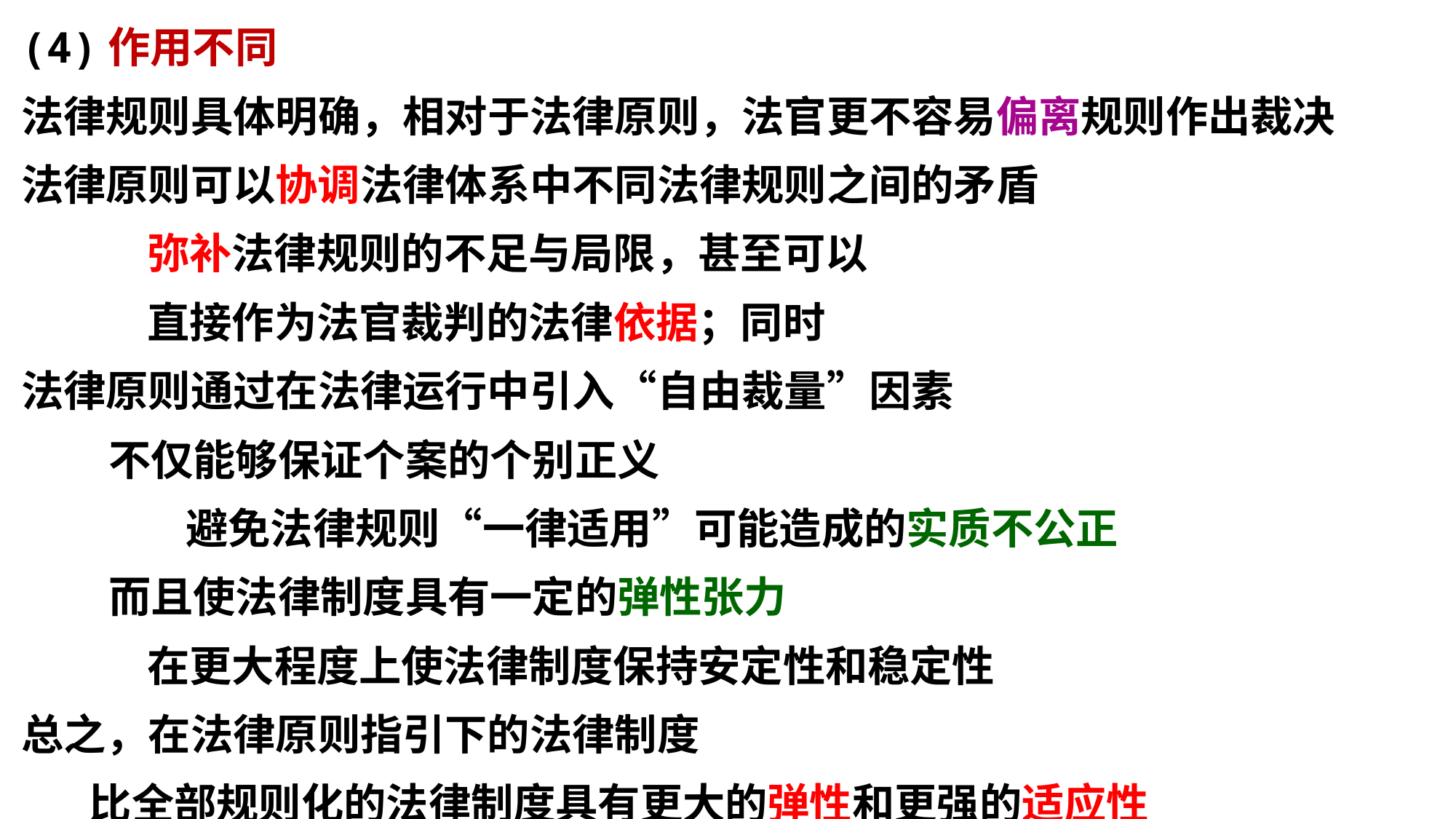

(4)作用不同
法律规则具体明确，相对于法律原则，法官更不容易偏离规则作出裁决
法律原则可以协调法律体系中不同法律规则之间的矛盾
            弥补法律规则的不足与局限，甚至可以
            直接作为法官裁判的法律依据；同时
法律原则通过在法律运行中引入“自由裁量”因素
        不仅能够保证个案的个别正义
                避免法律规则“一律适用”可能造成的实质不公正
        而且使法律制度具有一定的弹性张力
            在更大程度上使法律制度保持安定性和稳定性
总之，在法律原则指引下的法律制度
      比全部规则化的法律制度具有更大的弹性和更强的适应性